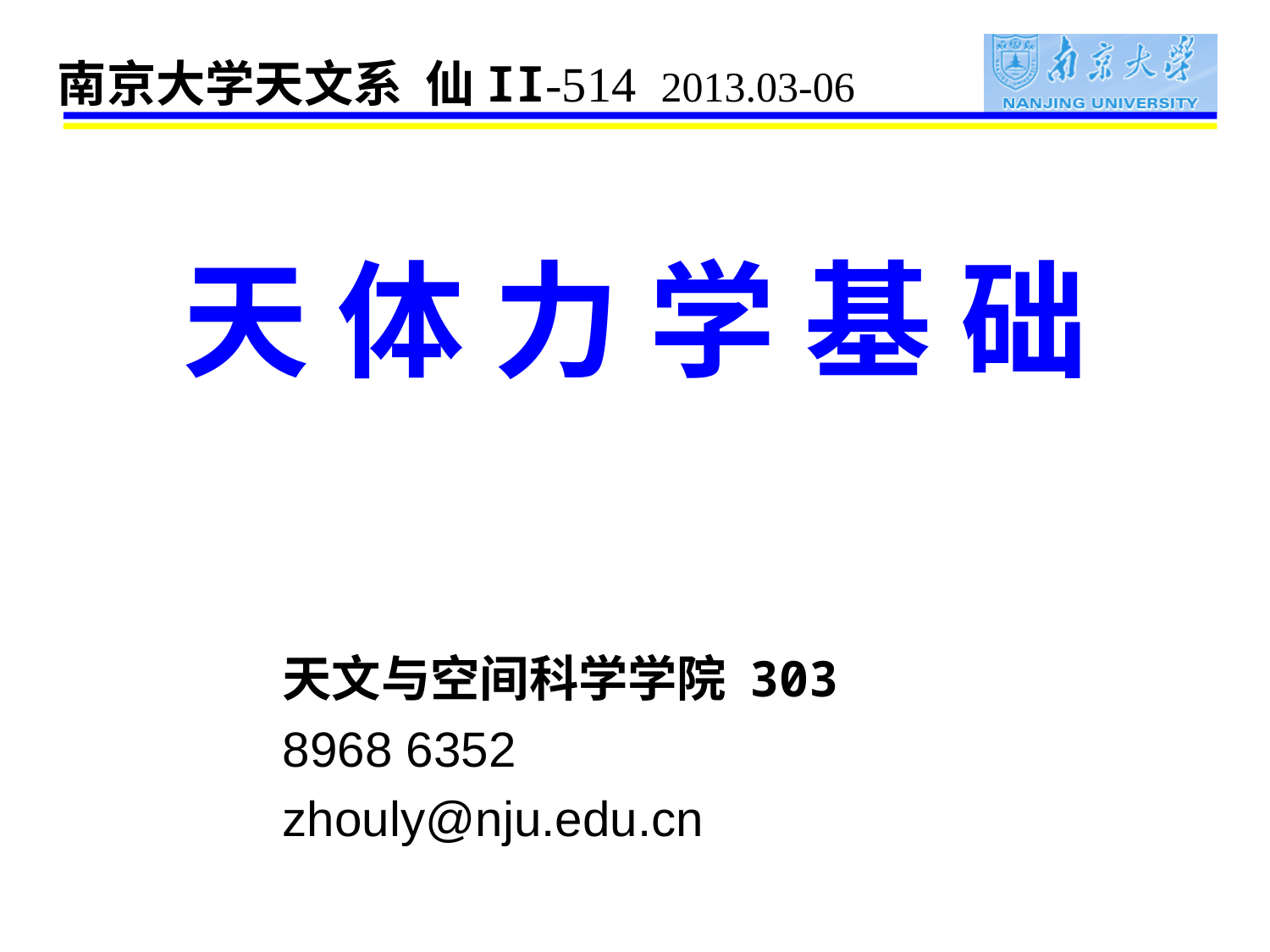

南京大学天文系  仙II-514  2013.03-06
# 天 体 力 学 基 础

		天文与空间科学学院 303
		8968 6352
		zhouly@nju.edu.cn